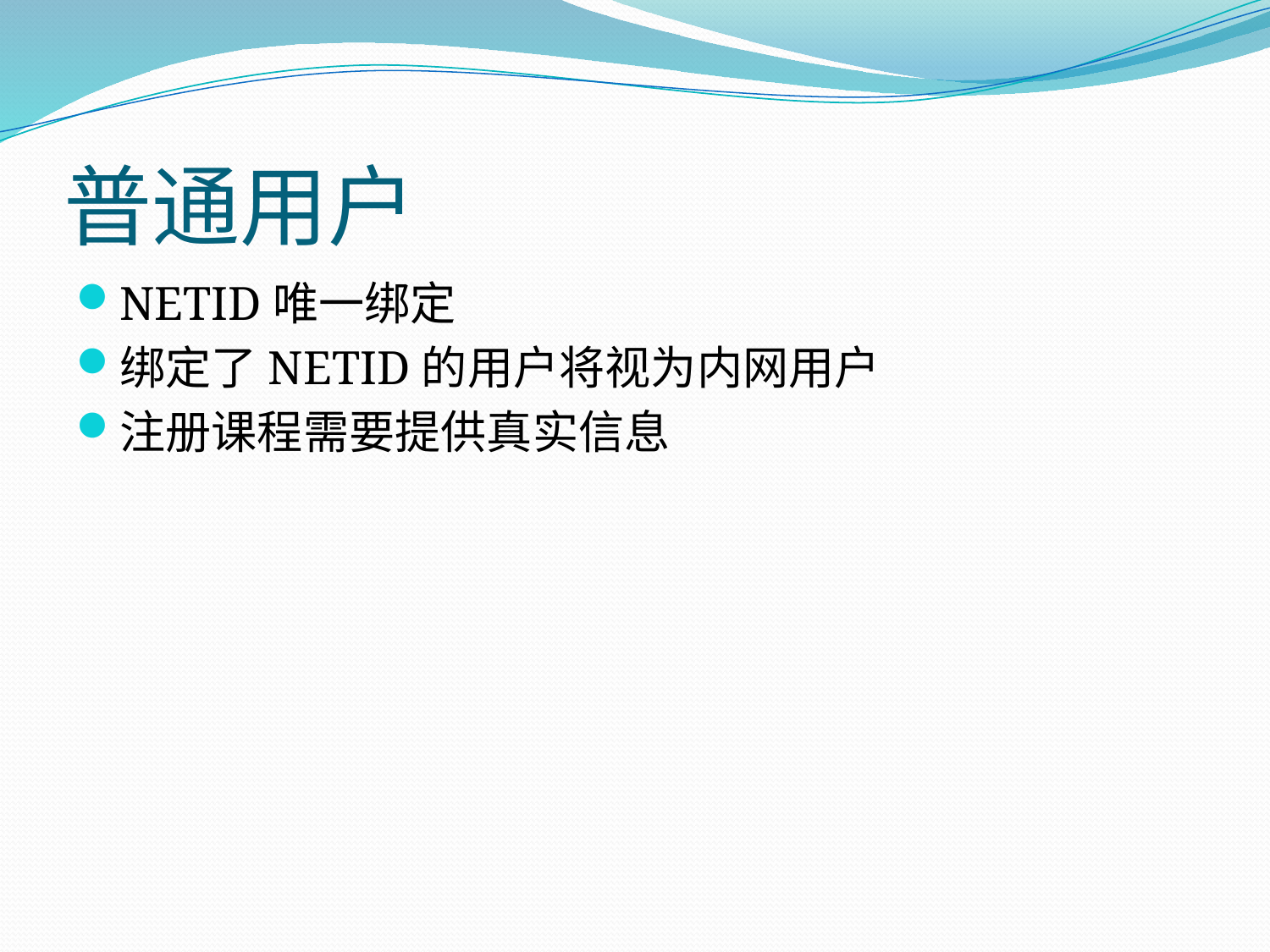

# 普通用户
NETID唯一绑定
绑定了NETID的用户将视为内网用户
注册课程需要提供真实信息